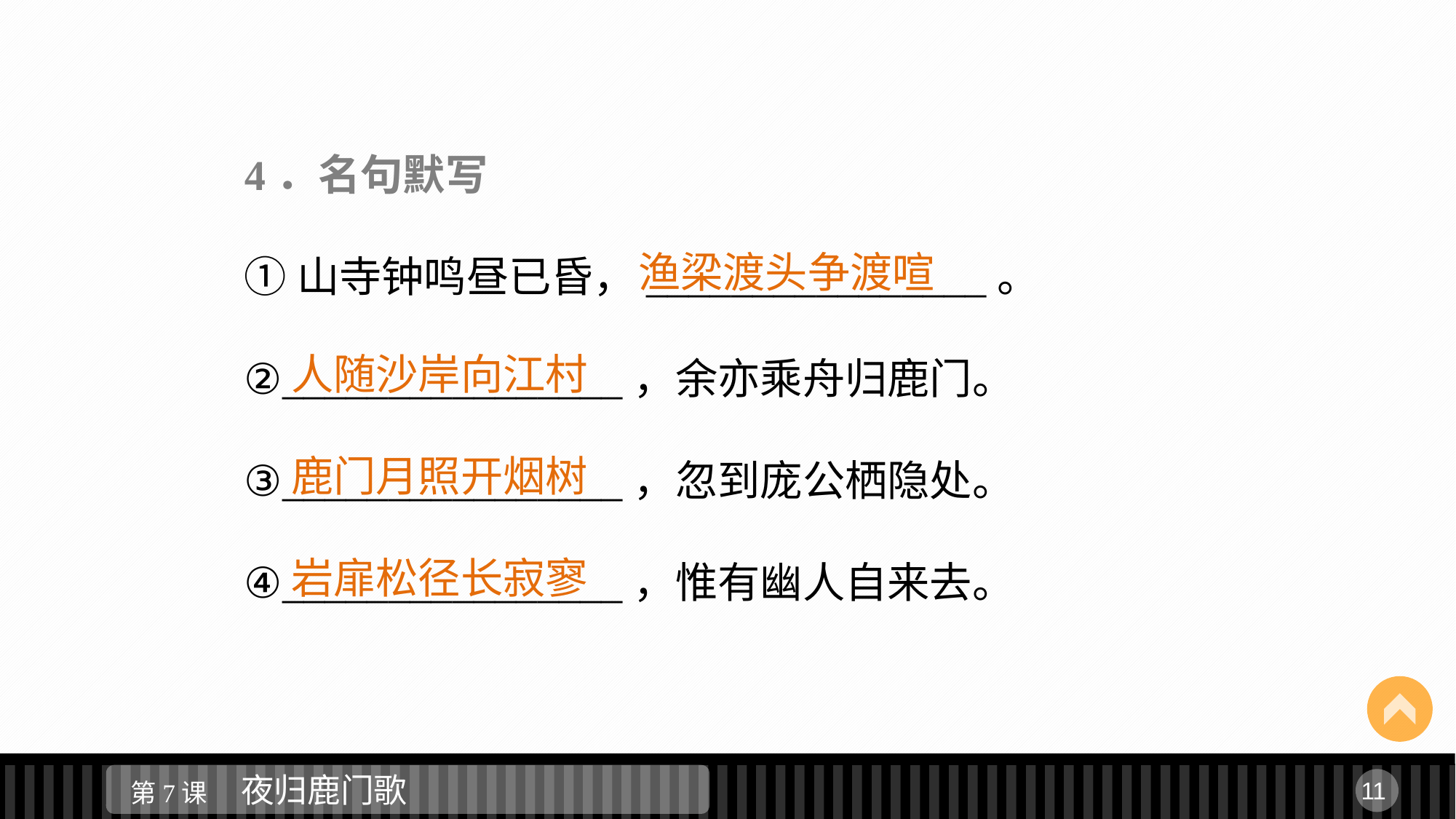

4．名句默写
①山寺钟鸣昼已昏，________________。
②________________，余亦乘舟归鹿门。
③________________，忽到庞公栖隐处。
④________________，惟有幽人自来去。
		 渔梁渡头争渡喧
人随沙岸向江村
鹿门月照开烟树
岩扉松径长寂寥